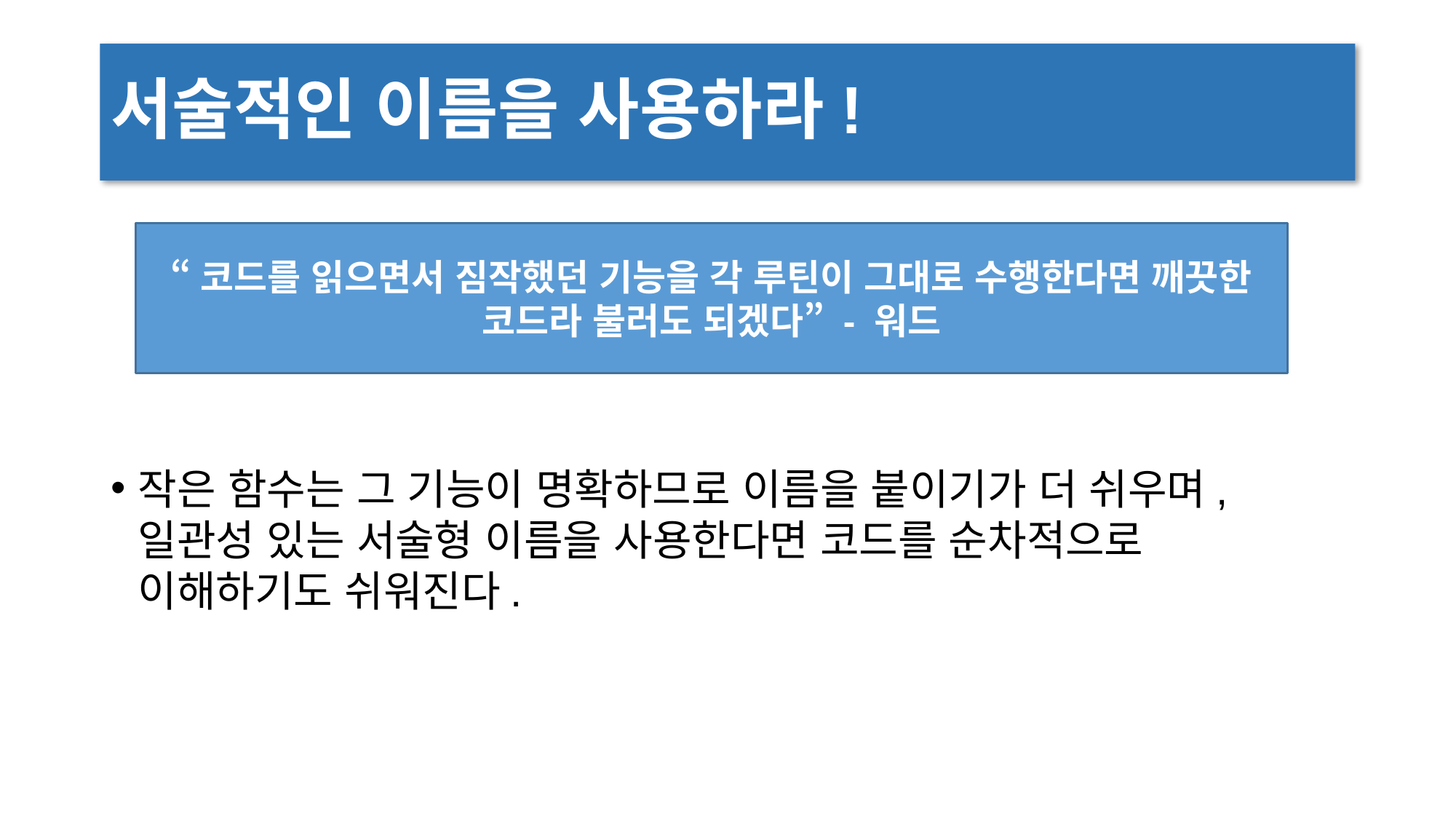

# 서술적인 이름을 사용하라!

작은 함수는 그 기능이 명확하므로 이름을 붙이기가 더 쉬우며, 일관성 있는 서술형 이름을 사용한다면 코드를 순차적으로 이해하기도 쉬워진다.
“코드를 읽으면서 짐작했던 기능을 각 루틴이 그대로 수행한다면 깨끗한 코드라 불러도 되겠다” - 워드